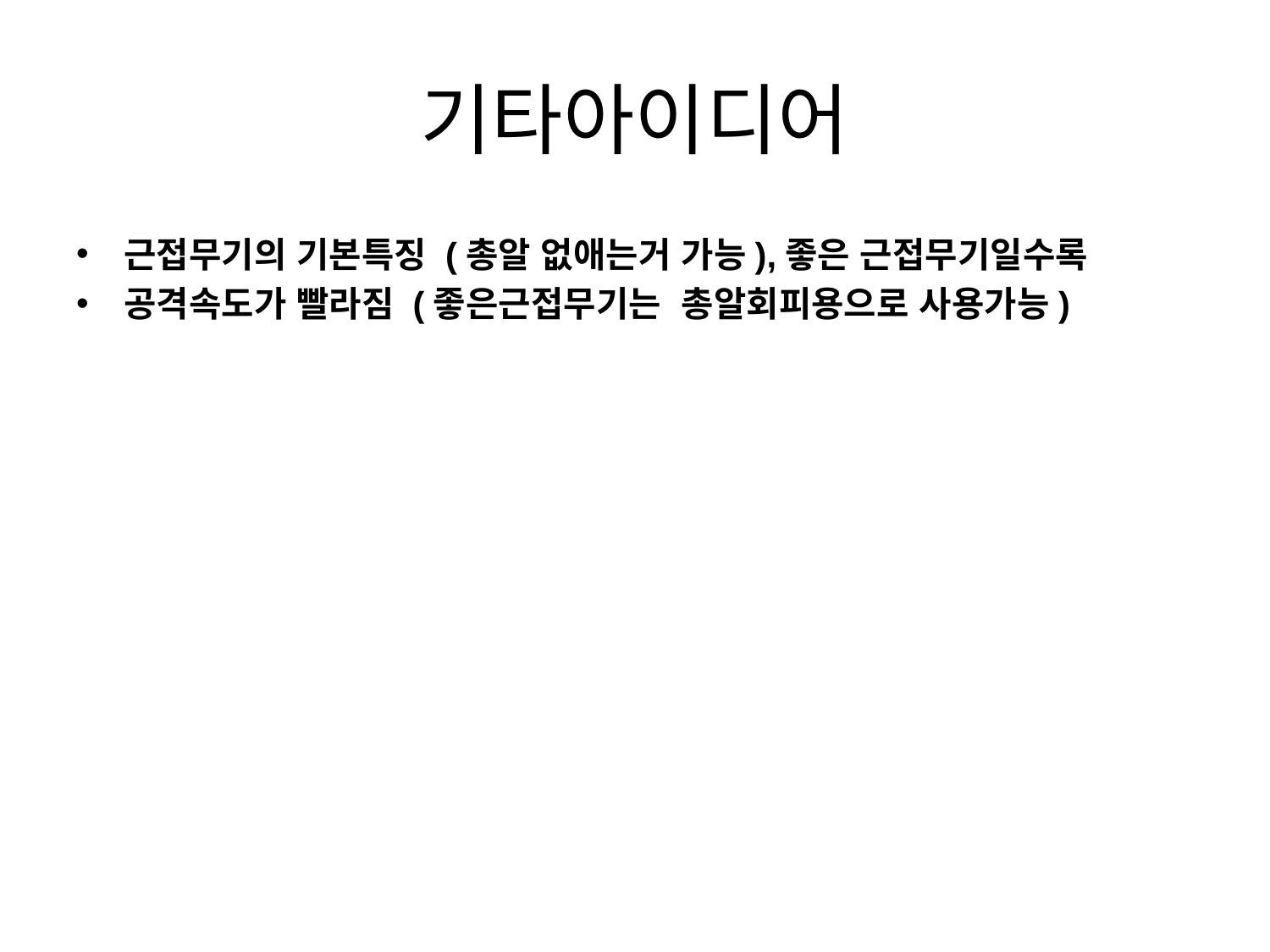

# 기타아이디어
근접무기의 기본특징 (총알 없애는거 가능),좋은 근접무기일수록
공격속도가 빨라짐 (좋은근접무기는  총알회피용으로 사용가능)